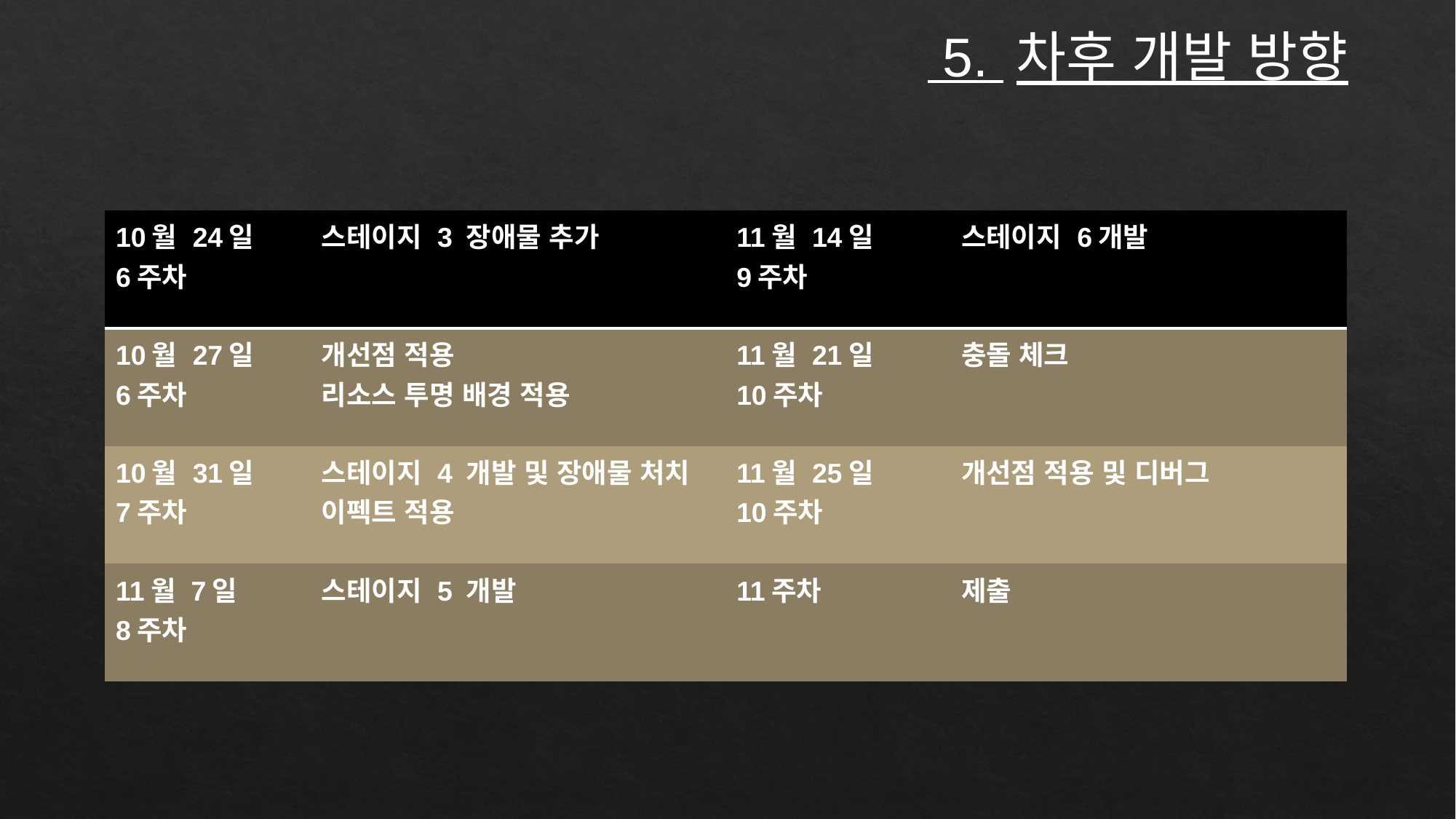

5. 차후 개발 방향
| 10월 24일 6주차 | 스테이지 3 장애물 추가 | 11월 14일 9주차 | 스테이지 6개발 |
| --- | --- | --- | --- |
| 10월 27일 6주차 | 개선점 적용 리소스 투명 배경 적용 | 11월 21일 10주차 | 충돌 체크 |
| 10월 31일 7주차 | 스테이지 4 개발 및 장애물 처치 이펙트 적용 | 11월 25일 10주차 | 개선점 적용 및 디버그 |
| 11월 7일 8주차 | 스테이지 5 개발 | 11주차 | 제출 |